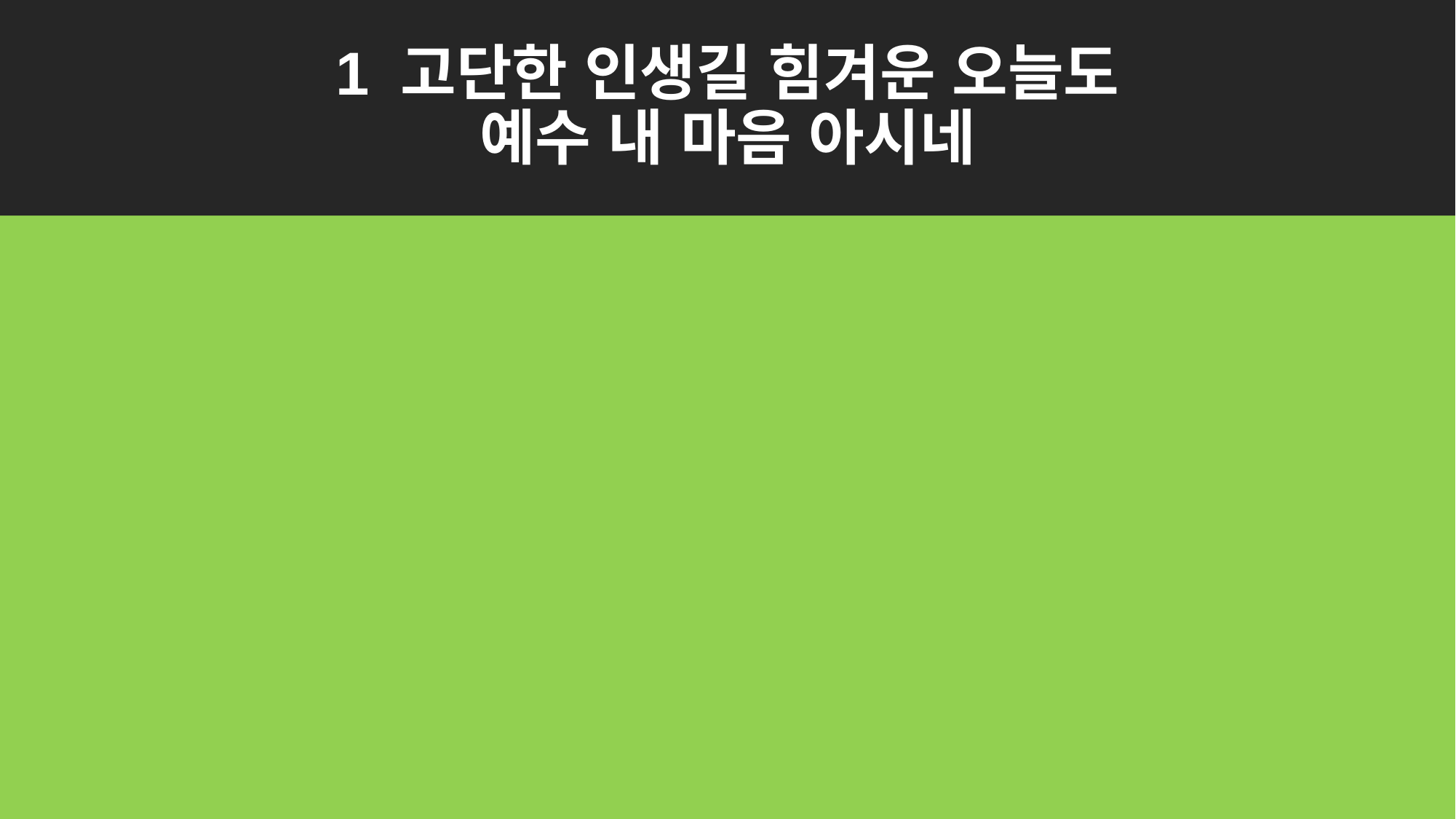

# 1 고단한 인생길 힘겨운 오늘도 예수 내 마음 아시네